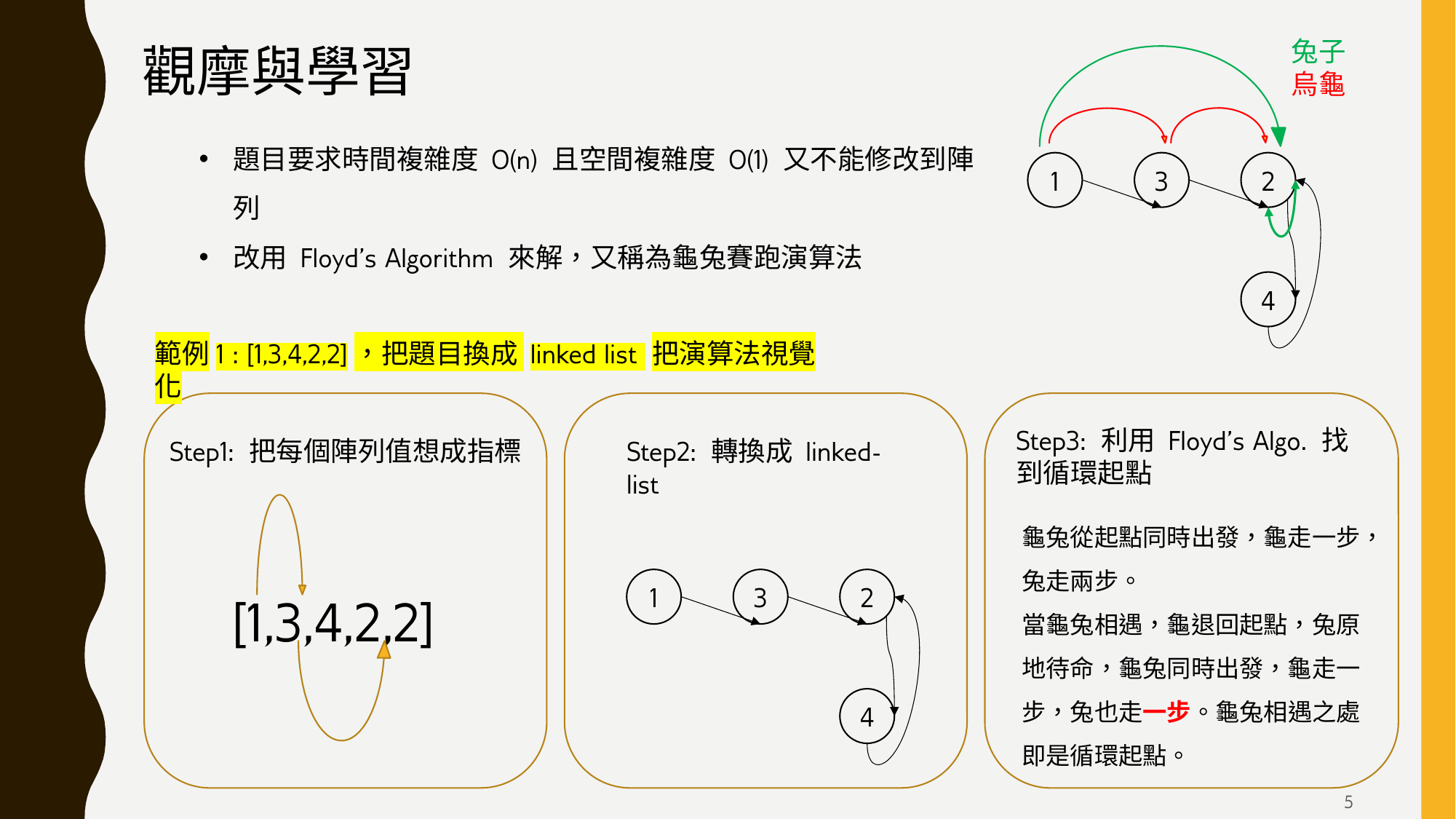

兔子
烏龜
觀摩與學習

題目要求時間複雜度 O(n) 且空間複雜度 O(1) 又不能修改到陣列
改用 Floyd’s Algorithm 來解，又稱為龜兔賽跑演算法
1
3
2
4
範例1 : [1,3,4,2,2]，把題目換成 linked list 把演算法視覺化

Step3: 利用 Floyd’s Algo. 找到循環起點
Step2: 轉換成 linked-list
Step1: 把每個陣列值想成指標
龜兔從起點同時出發，龜走一步，兔走兩步。
當龜兔相遇，龜退回起點，兔原地待命，龜兔同時出發，龜走一步，兔也走一步。龜兔相遇之處即是循環起點。

1
3
2
[1,3,4,2,2]

4
5